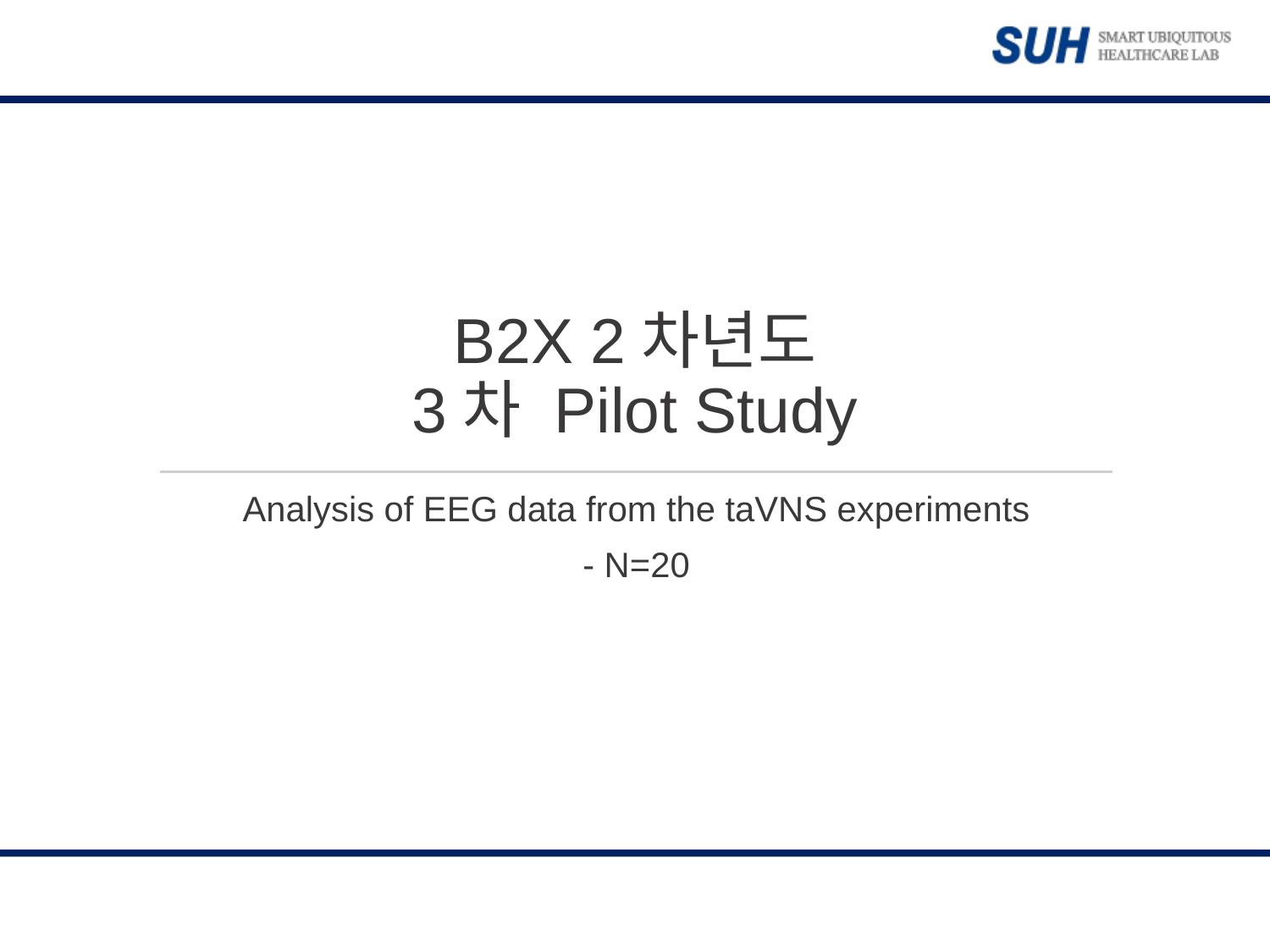

# B2X 2차년도 3차 Pilot Study
Analysis of EEG data from the taVNS experiments
- N=20